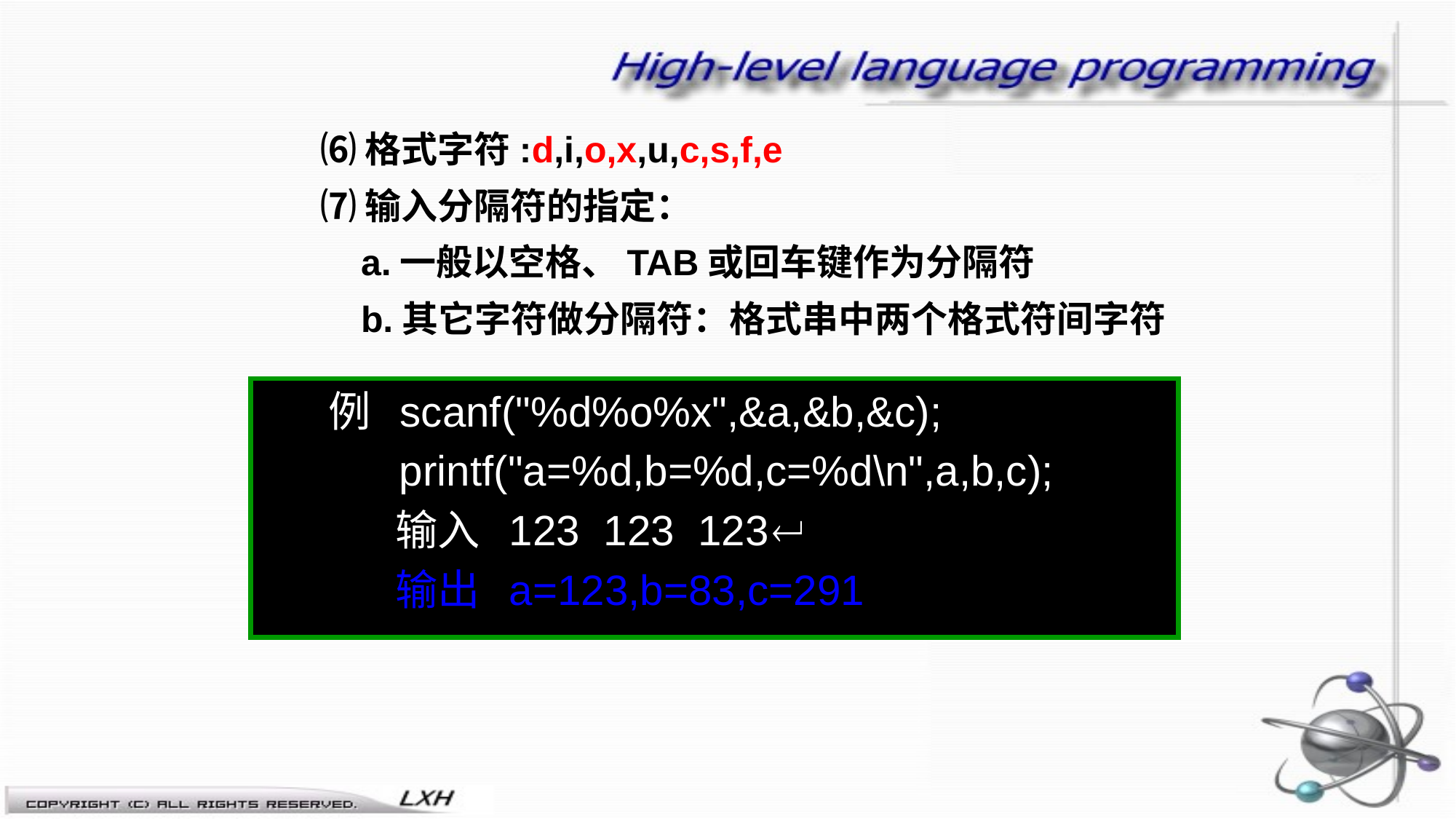

⑹格式字符:d,i,o,x,u,c,s,f,e
⑺输入分隔符的指定：
    a.一般以空格、TAB或回车键作为分隔符
    b.其它字符做分隔符：格式串中两个格式符间字符
例  scanf("%d%o%x",&a,&b,&c);
      printf("a=%d,b=%d,c=%d\n",a,b,c);
      输入  123  123  123↵
      输出  a=123,b=83,c=291